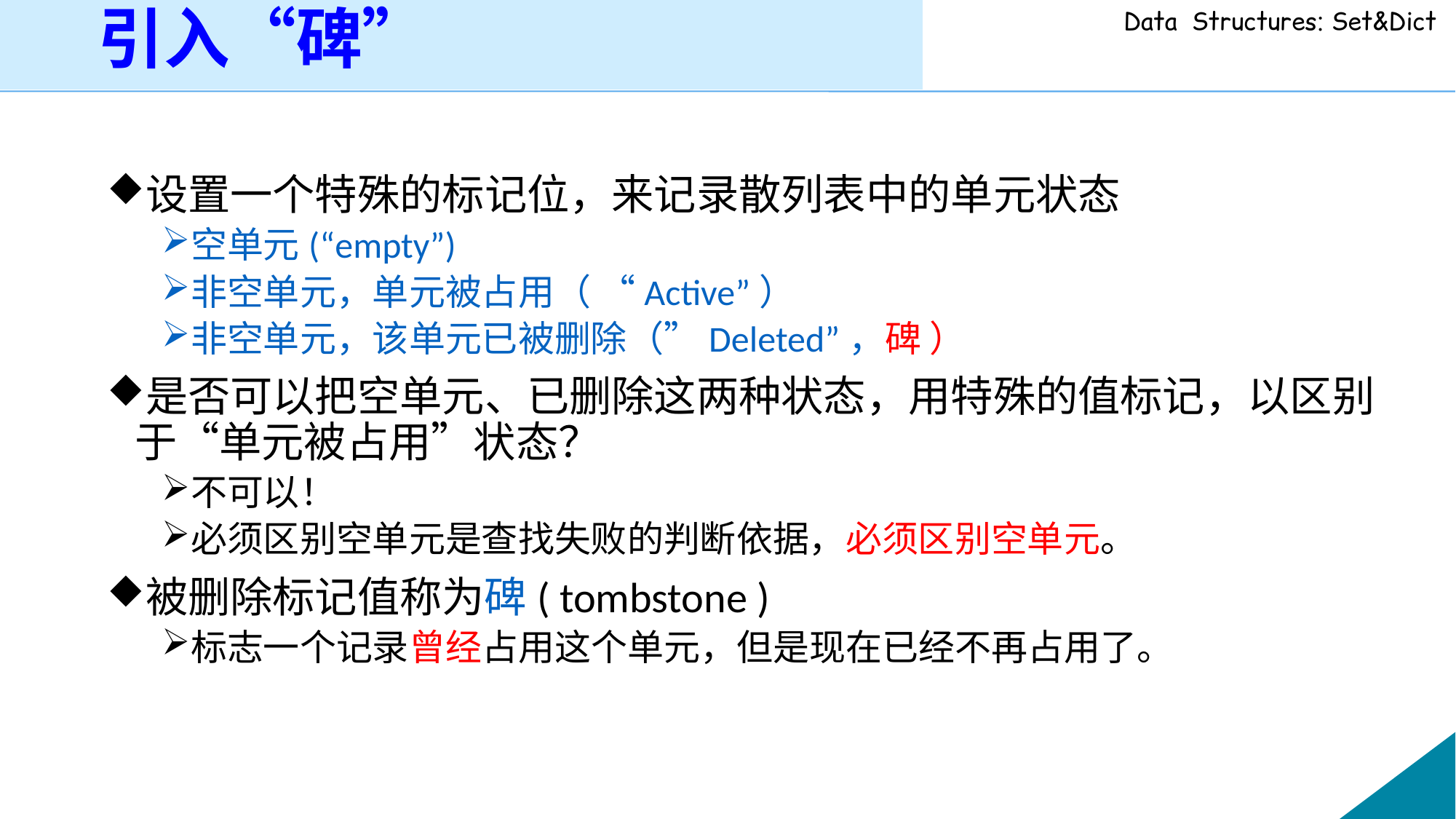

引入“碑”
设置一个特殊的标记位，来记录散列表中的单元状态
空单元(“empty”)
非空单元，单元被占用（ “Active”）
非空单元，该单元已被删除（”Deleted”，碑 ）
是否可以把空单元、已删除这两种状态，用特殊的值标记，以区别于“单元被占用”状态？
不可以！
必须区别空单元是查找失败的判断依据，必须区别空单元。
被删除标记值称为碑( tombstone )
标志一个记录曾经占用这个单元，但是现在已经不再占用了。